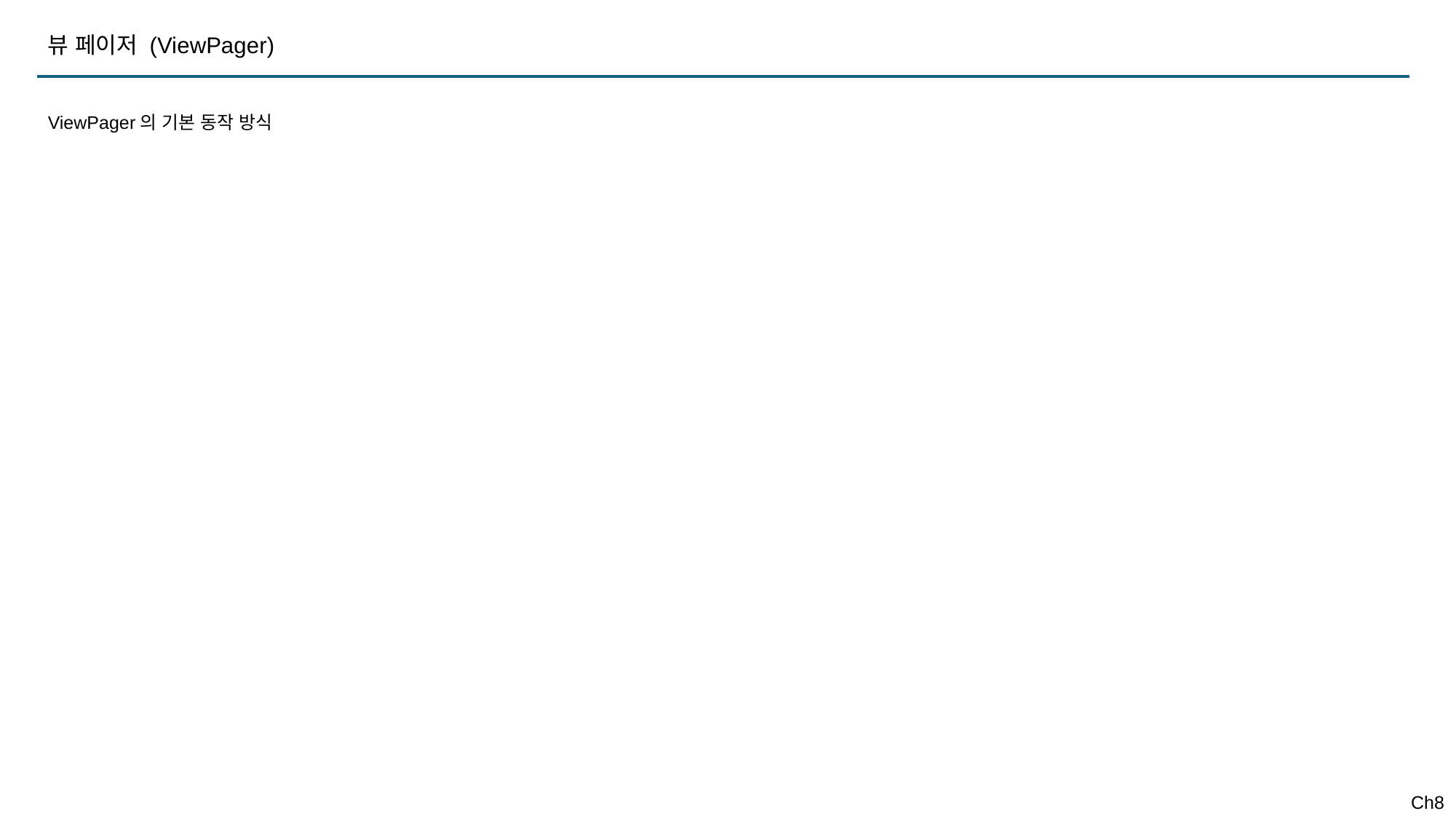

뷰 페이저 (ViewPager)
ViewPager의 기본 동작 방식
Ch8